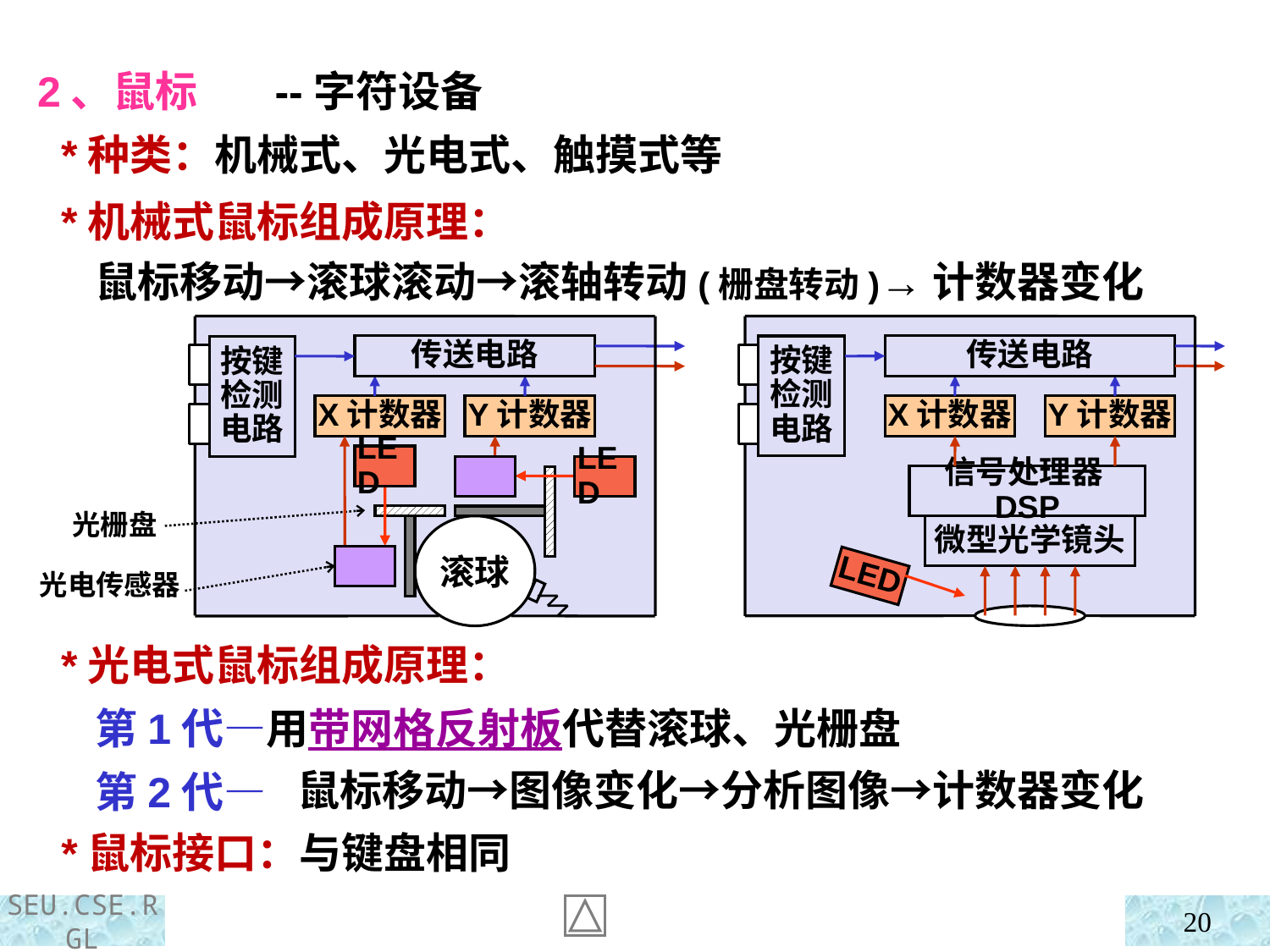

2、鼠标       --字符设备
  *种类：机械式、光电式、触摸式等
  *机械式鼠标组成原理：
     鼠标移动→滚球滚动→滚轴转动(栅盘转动)→计数器变化

传送电路
按键检测电路

X计数器
Y计数器

LED

LED

光栅盘

滚球

光电传感器

传送电路
按键检测电路

X计数器
Y计数器

信号处理器DSP
微型光学镜头
LED

  *光电式鼠标组成原理：
     第1代—用带网格反射板代替滚球、光栅盘
     第2代—
鼠标移动→图像变化→分析图像→计数器变化
  *鼠标接口：与键盘相同
20